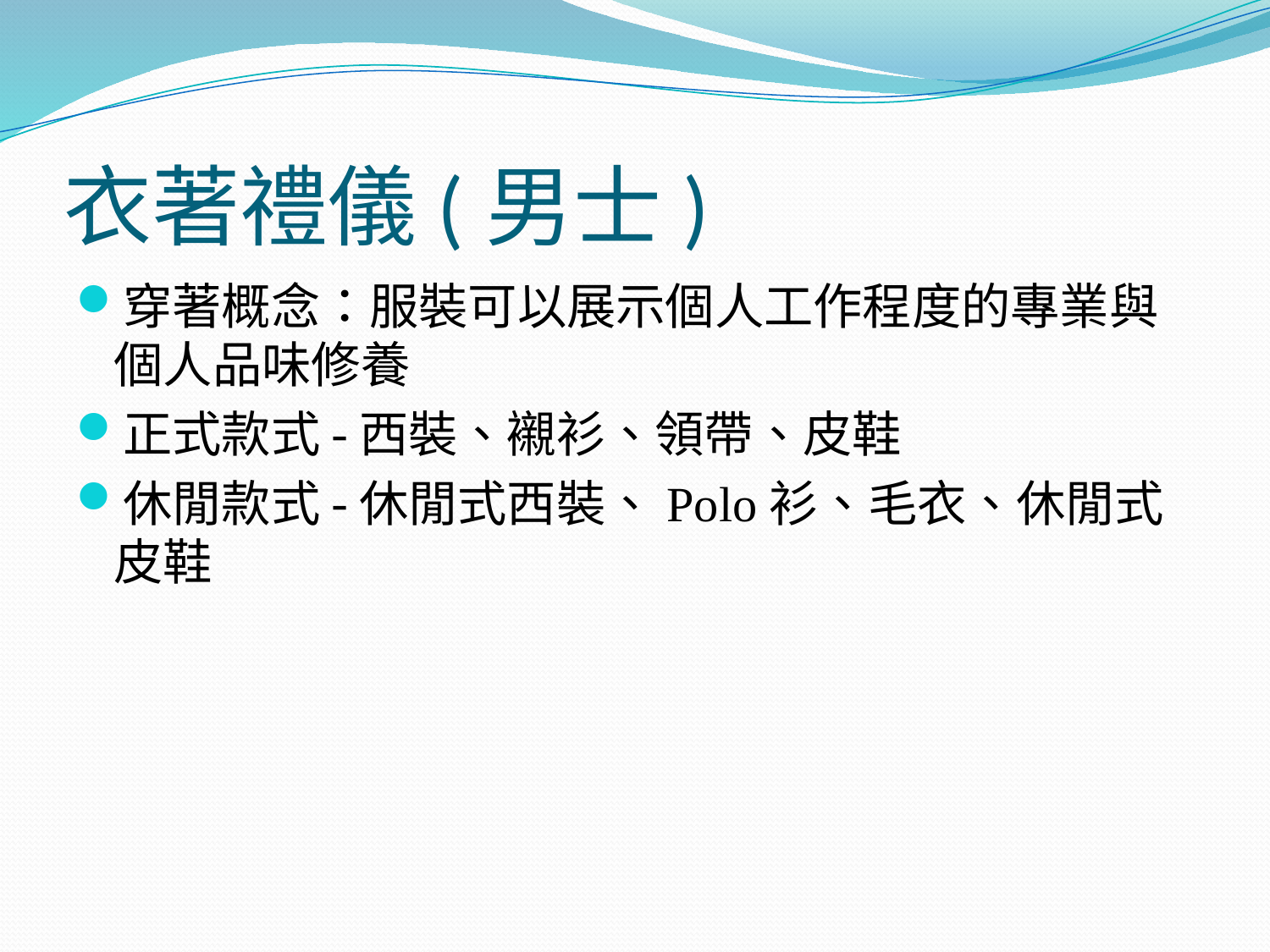

# 衣著禮儀(男士)
穿著概念：服裝可以展示個人工作程度的專業與個人品味修養
正式款式-西裝、襯衫、領帶、皮鞋
休閒款式-休閒式西裝、Polo衫、毛衣、休閒式皮鞋